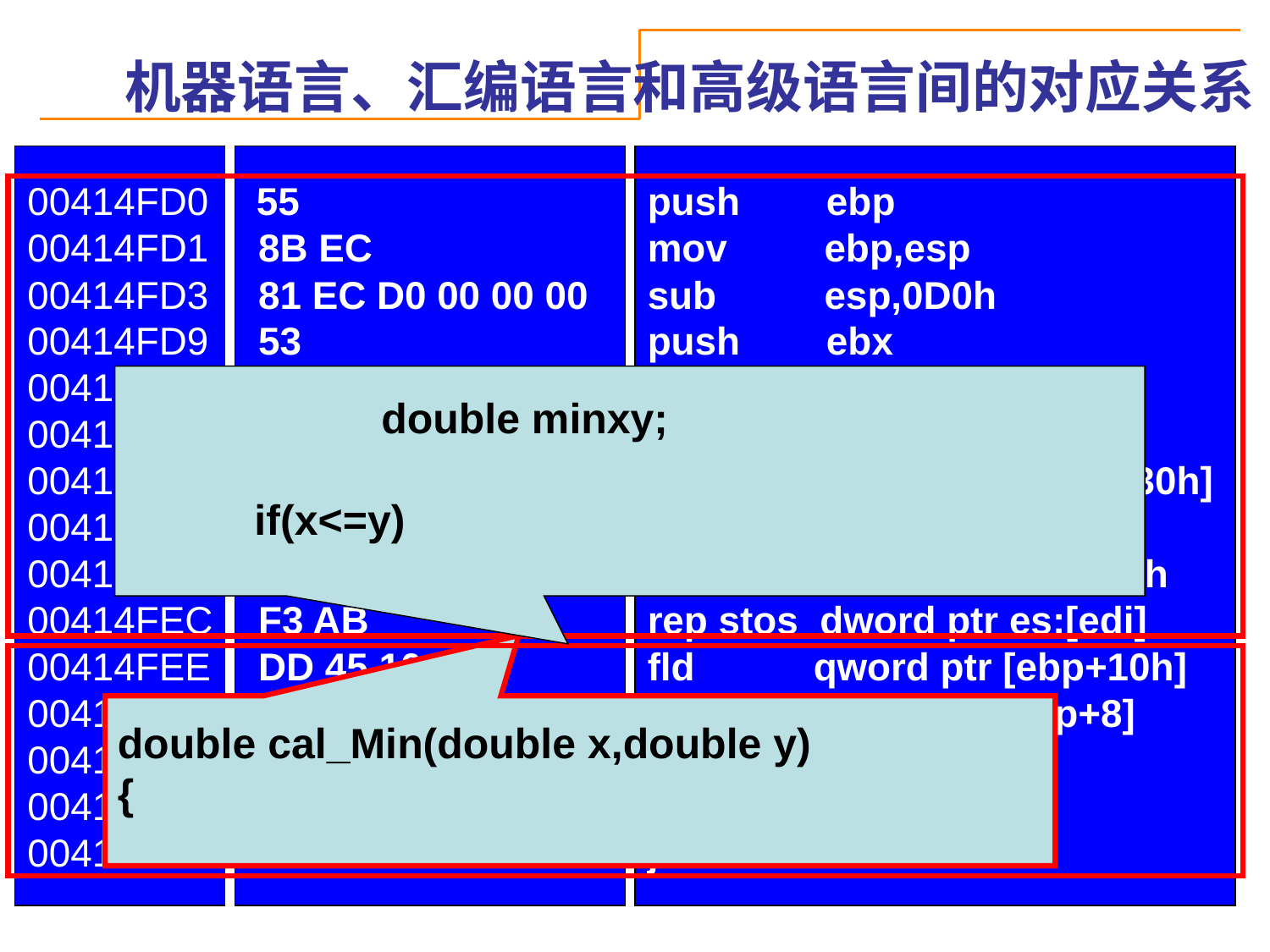

机器语言、汇编语言和高级语言间的对应关系
00414FD0
00414FD1
00414FD3
00414FD9
00414FDA
00414FDB
00414FDC
00414FE2
00414FE7
00414FEC
00414FEE
00414FF1
00414FF4
00414FF6
00414FF9
 55
 8B EC
 81 EC D0 00 00 00
 53
 56
 57
 8D BD 30 FF FF FF
 B9 34 00 00 00
 B8 CC CC CC CC
 F3 AB
 DD 45 10
 DC 5D 08
 DF E0
 F6 C4 01
 75 08
push        ebp
mov         ebp,esp
sub          esp,0D0h
push        ebx
push        esi
push        edi
lea           edi,[ebp+FFFFFF30h]
mov         ecx,34h
mov         eax,0CCCCCCCCh
rep stos  dword ptr es:[edi]
fld           qword ptr [ebp+10h]
fcomp    qword ptr [ebp+8]
fnstsw   ax
test        ah,1
jne         00415003

double cal_Min(double x,double y)
{
		double minxy;

	if(x<=y)